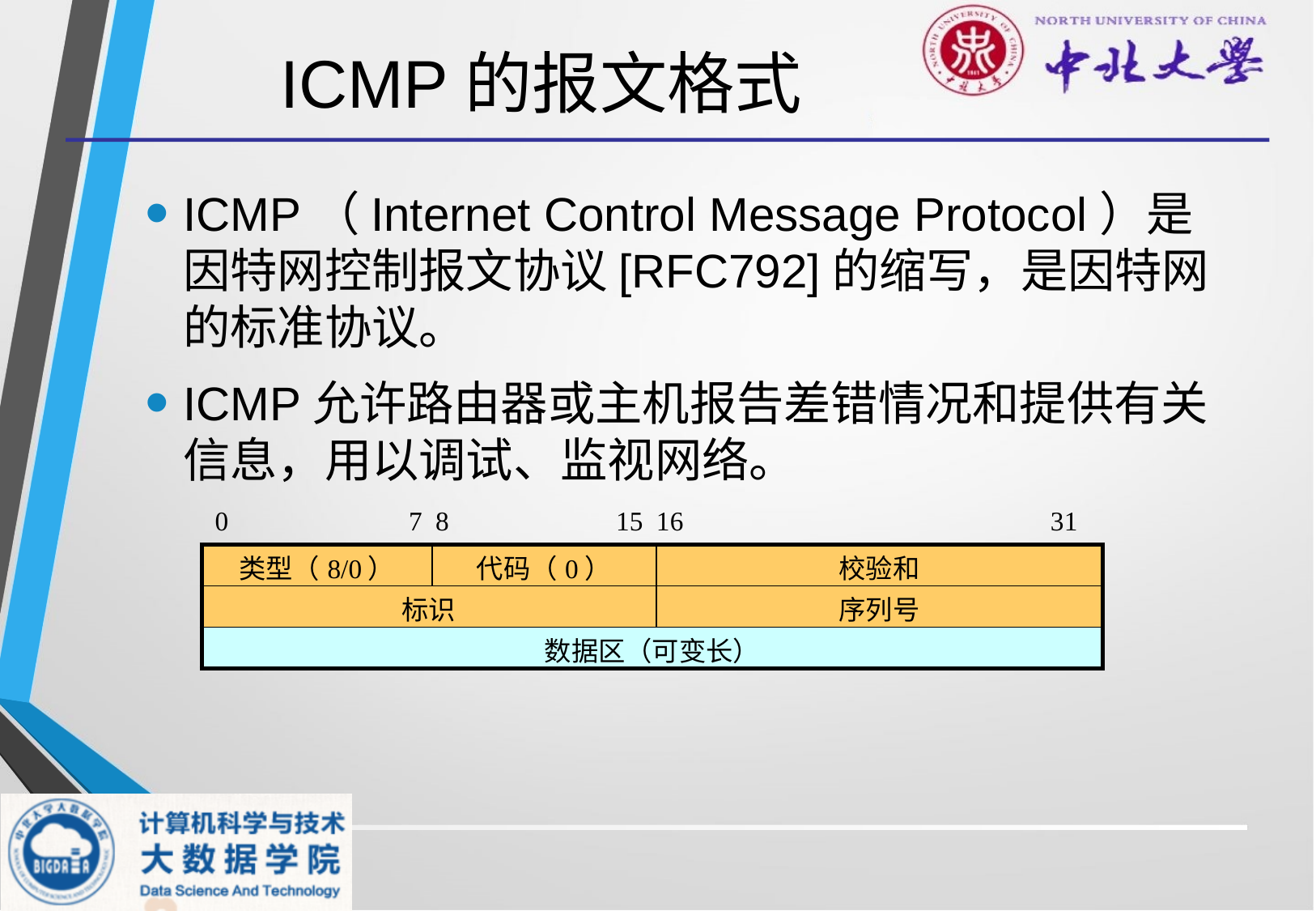

# ICMP的报文格式
ICMP（Internet Control Message Protocol）是因特网控制报文协议[RFC792]的缩写，是因特网的标准协议。
ICMP允许路由器或主机报告差错情况和提供有关信息，用以调试、监视网络。
| 0 7 8 15 16 31 |  |  |
| --- | --- | --- |
| 类型（8/0） | 代码（0） | 校验和 |
| 标识 |  | 序列号 |
| 数据区（可变长） |  |  |
11